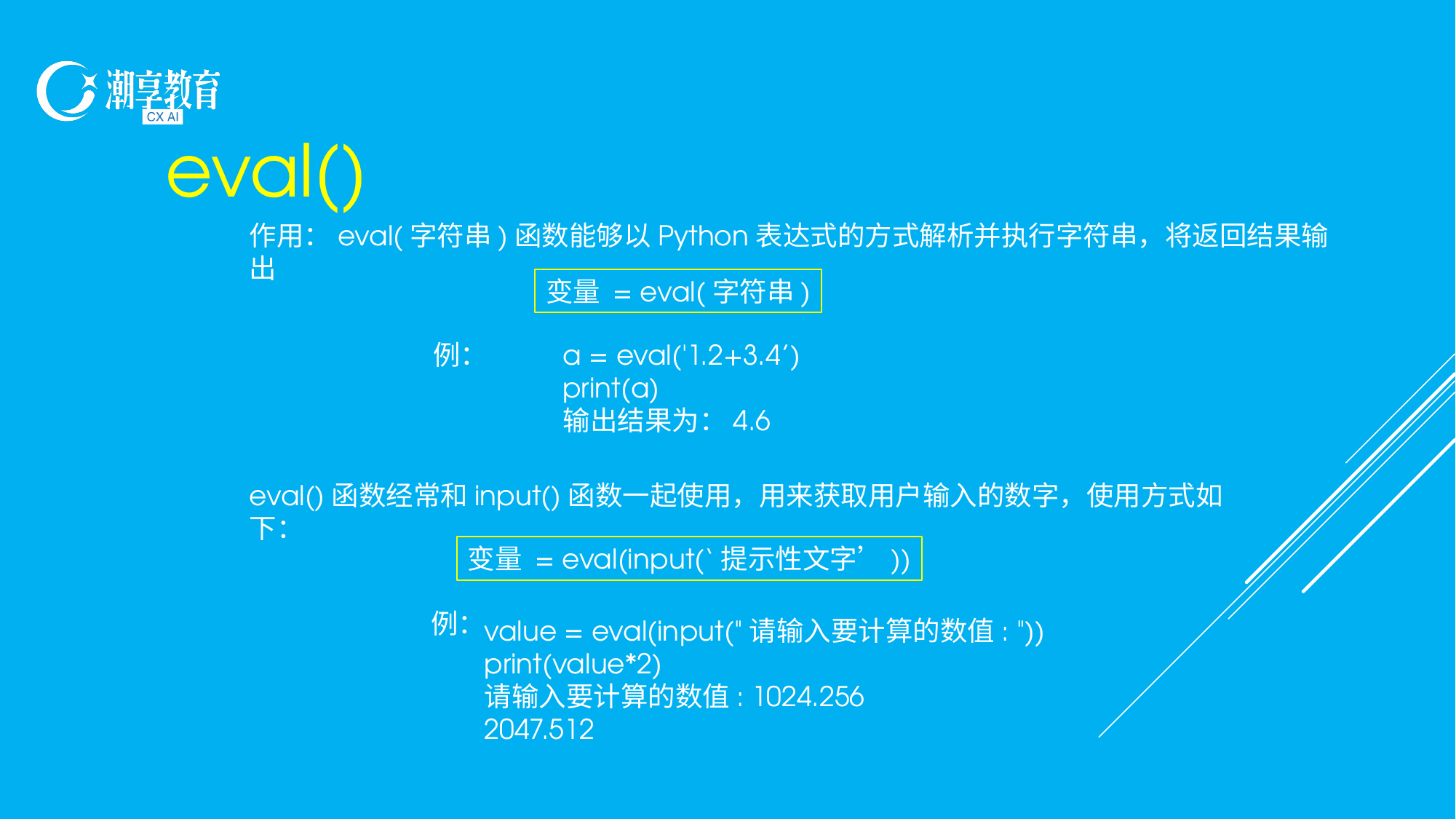

eval()
作用：eval(字符串)函数能够以Python表达式的方式解析并执行字符串，将返回结果输出
变量 = eval(字符串)
例：
a = eval('1.2+3.4’)
print(a)
输出结果为：4.6
eval()函数经常和input()函数一起使用，用来获取用户输入的数字，使用方式如下：
变量 = eval(input(‘提示性文字’))
例：
value = eval(input("请输入要计算的数值: "))
print(value*2)
请输入要计算的数值: 1024.256
2047.512